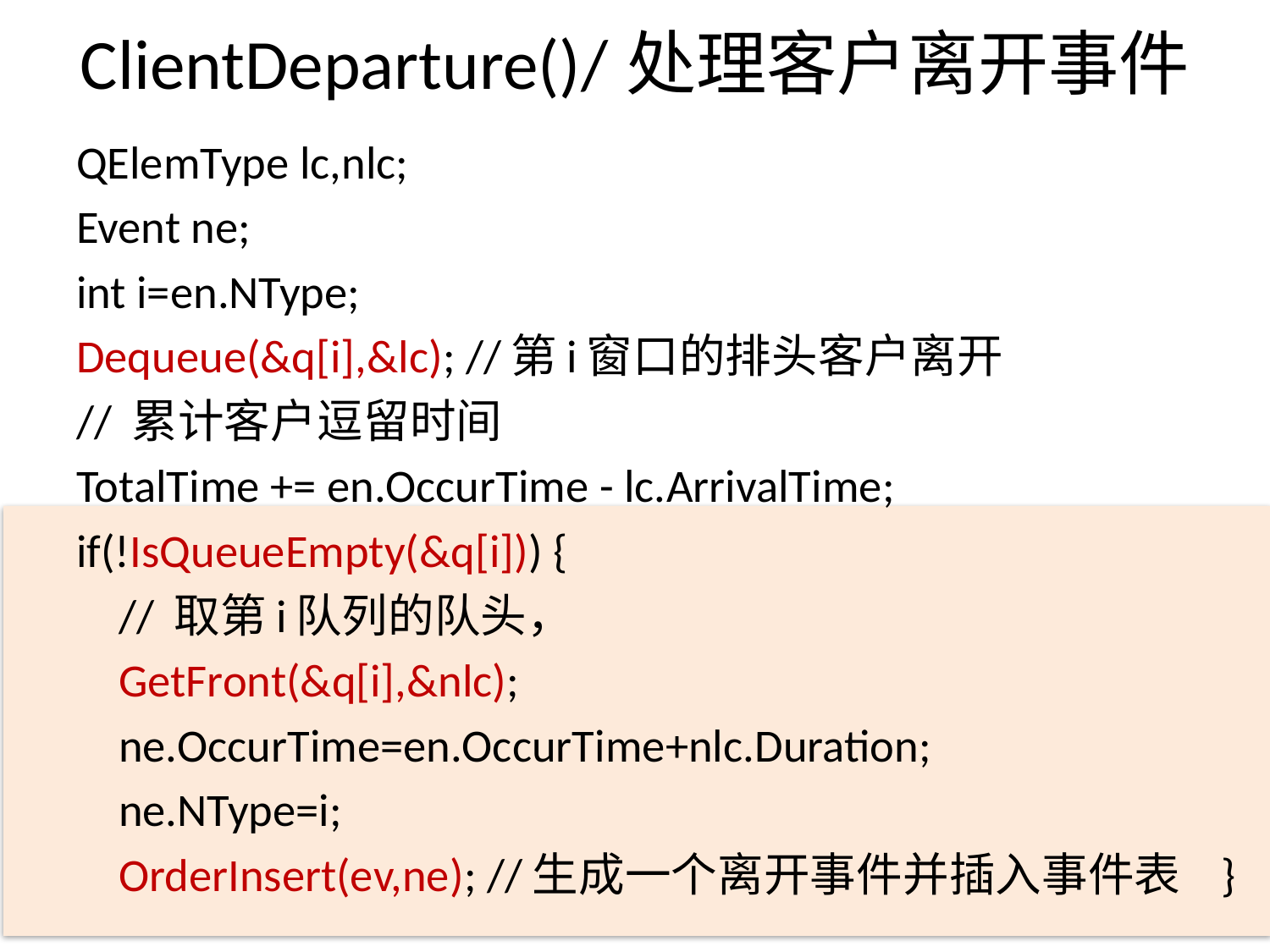

# ClientDeparture()/处理客户离开事件
QElemType lc,nlc;
Event ne;
int i=en.NType;
Dequeue(&q[i],&lc); //第i窗口的排头客户离开
// 累计客户逗留时间
TotalTime += en.OccurTime - lc.ArrivalTime;
if(!IsQueueEmpty(&q[i])) {
    // 取第i队列的队头，
    GetFront(&q[i],&nlc);
    ne.OccurTime=en.OccurTime+nlc.Duration;
    ne.NType=i;
    OrderInsert(ev,ne); //生成一个离开事件并插入事件表   }

44